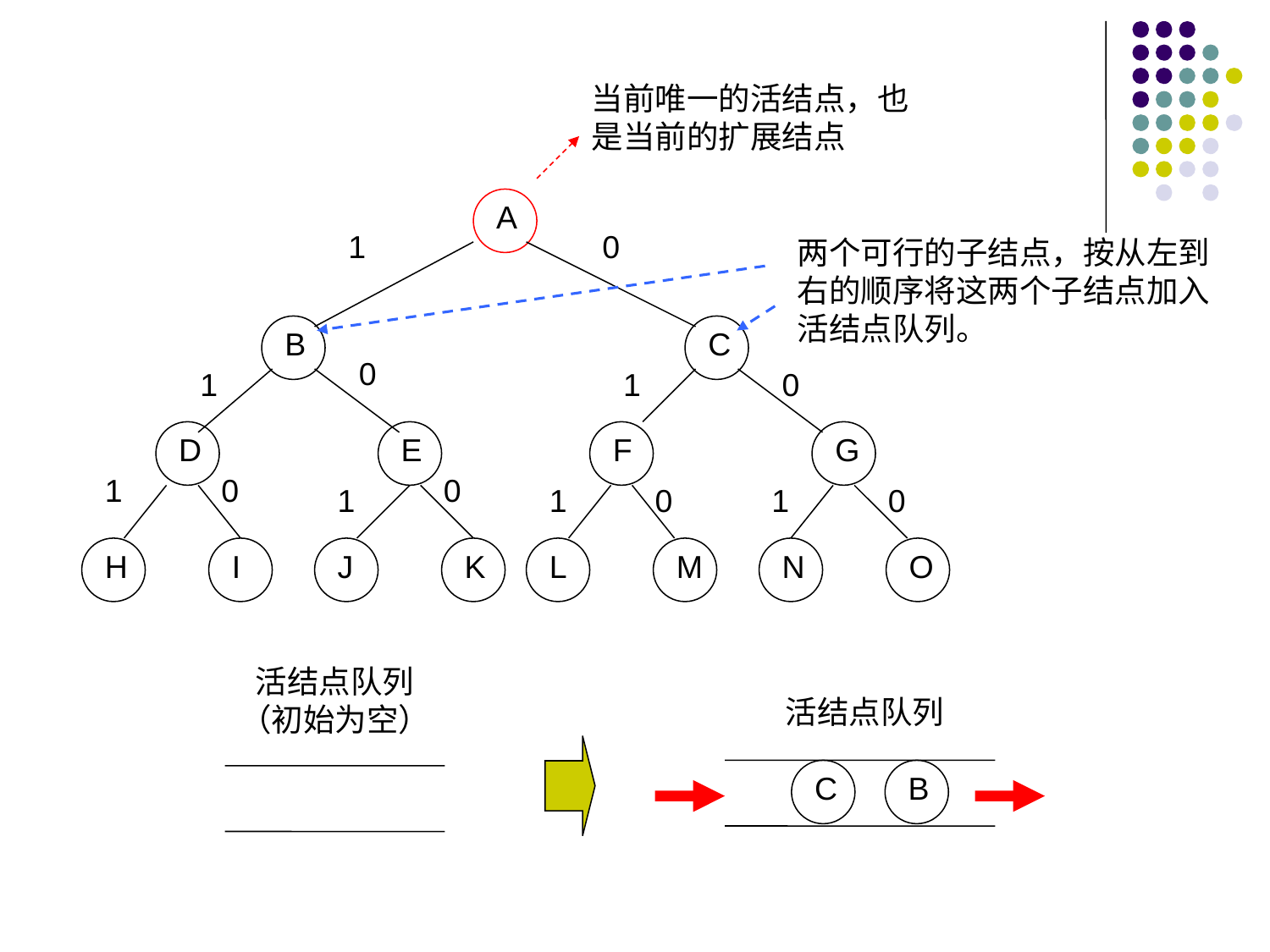

当前唯一的活结点，也是当前的扩展结点

A
1
0
两个可行的子结点，按从左到右的顺序将这两个子结点加入活结点队列。

B

C
0
1
1
0

D

E

F

G
1
0
0
1
1
0
1
0

H

I

J

K

L

M

N

O
活结点队列（初始为空）

活结点队列

C

B